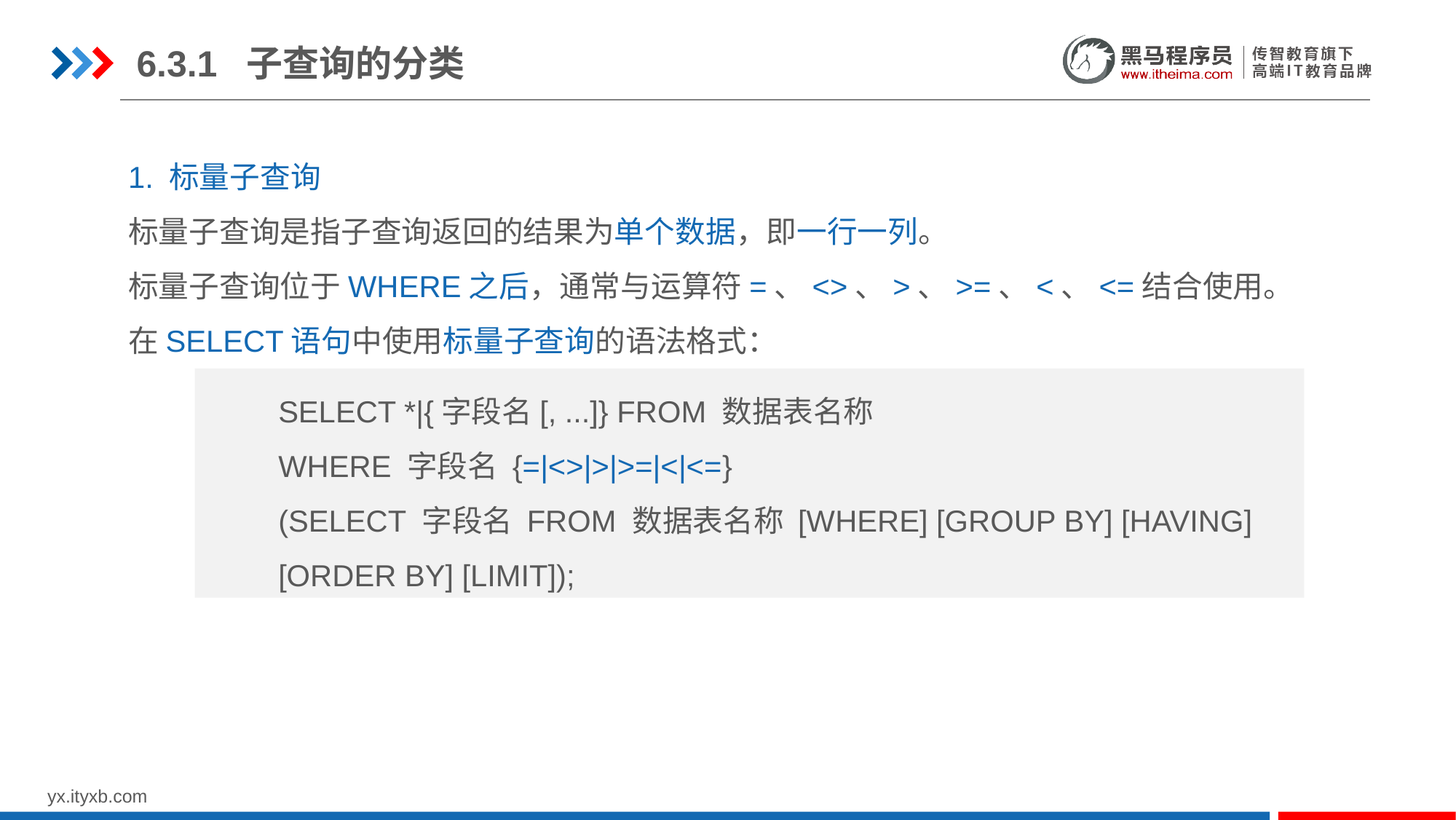

6.3.1  子查询的分类
1. 标量子查询
标量子查询是指子查询返回的结果为单个数据，即一行一列。
标量子查询位于WHERE之后，通常与运算符=、<>、>、>=、<、<=结合使用。
在SELECT语句中使用标量子查询的语法格式：
SELECT *|{字段名[, ...]} FROM 数据表名称
WHERE 字段名 {=|<>|>|>=|<|<=}
(SELECT 字段名 FROM 数据表名称 [WHERE] [GROUP BY] [HAVING]
[ORDER BY] [LIMIT]);